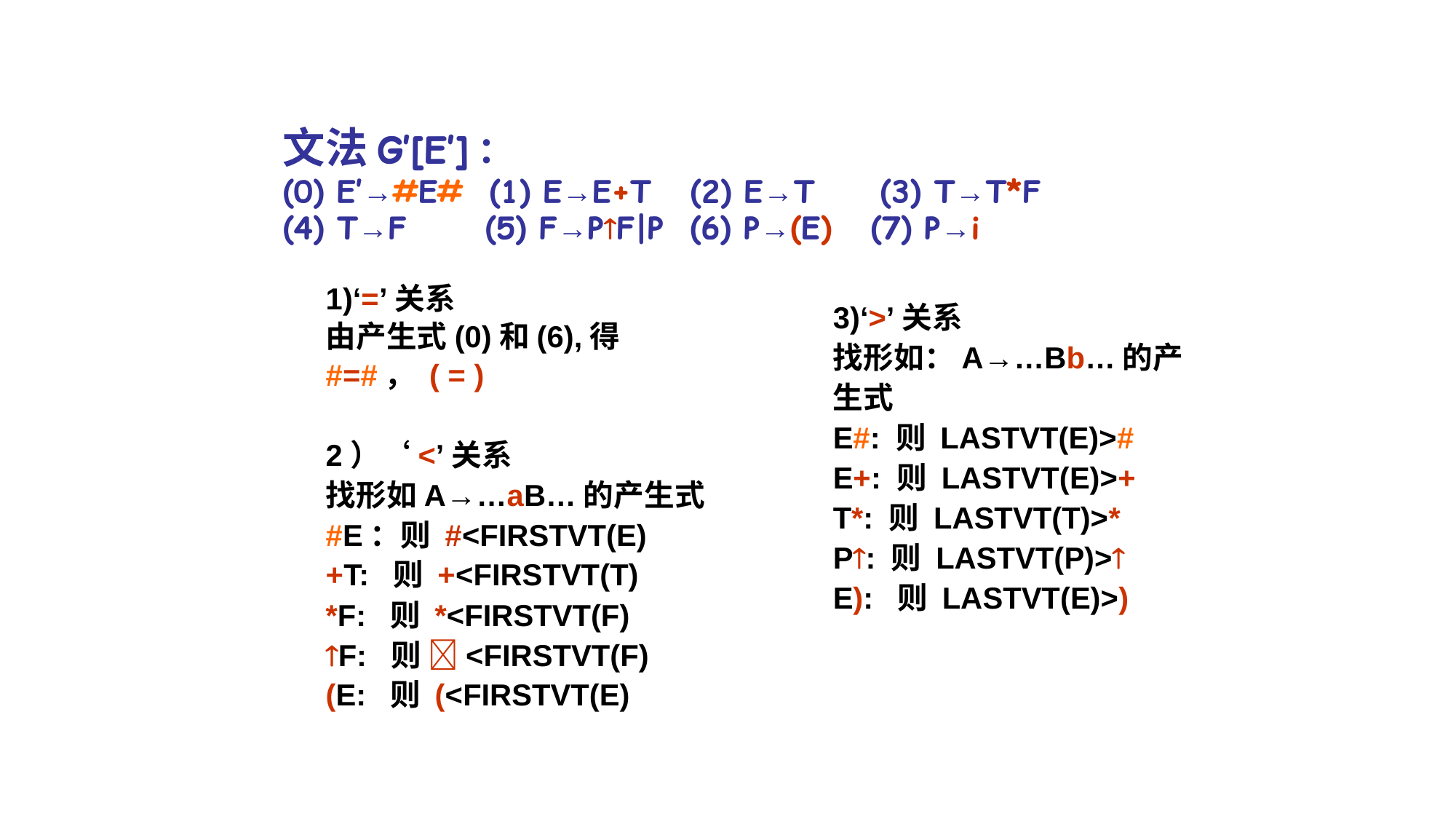

# 文法G’[E’]： (0) E’→#E#  (1) E→E+T   (2) E→T     (3) T→T*F (4) T→F      (5) F→P↑F|P  (6) P→(E)   (7) P→i
1)‘=’关系
由产生式(0)和(6),得
#=#， ( = )
3)‘>’关系
找形如：A→…Bb…的产生式
E#: 则 LASTVT(E)>#
E+: 则 LASTVT(E)>+
T*: 则 LASTVT(T)>*
P↑: 则 LASTVT(P)>↑
E):  则 LASTVT(E)>)

2）‘<’关系
找形如A→…aB…的产生式
#E：则 #<FIRSTVT(E)
+T:  则 +<FIRSTVT(T)
*F:  则 *<FIRSTVT(F)
↑F:  则 ↑<FIRSTVT(F)
(E:  则 (<FIRSTVT(E)
28